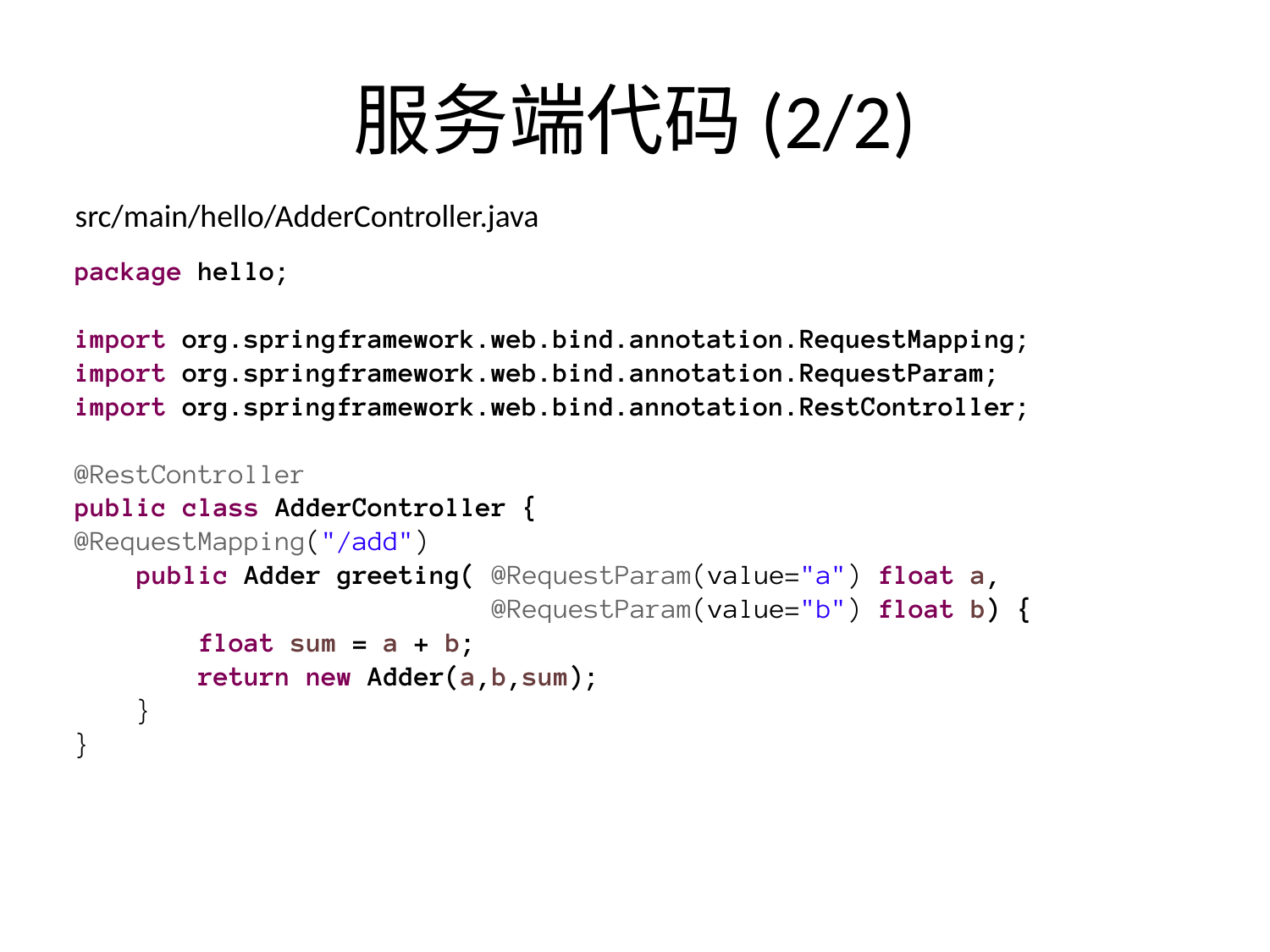

# 服务端代码(2/2)
src/main/hello/AdderController.java
package hello;

import org.springframework.web.bind.annotation.RequestMapping;
import org.springframework.web.bind.annotation.RequestParam;
import org.springframework.web.bind.annotation.RestController;

@RestController
public class AdderController {
@RequestMapping("/add")
    public Adder greeting( @RequestParam(value="a") float a,
                           @RequestParam(value="b") float b) {
        float sum = a + b;
        return new Adder(a,b,sum);
    }
}